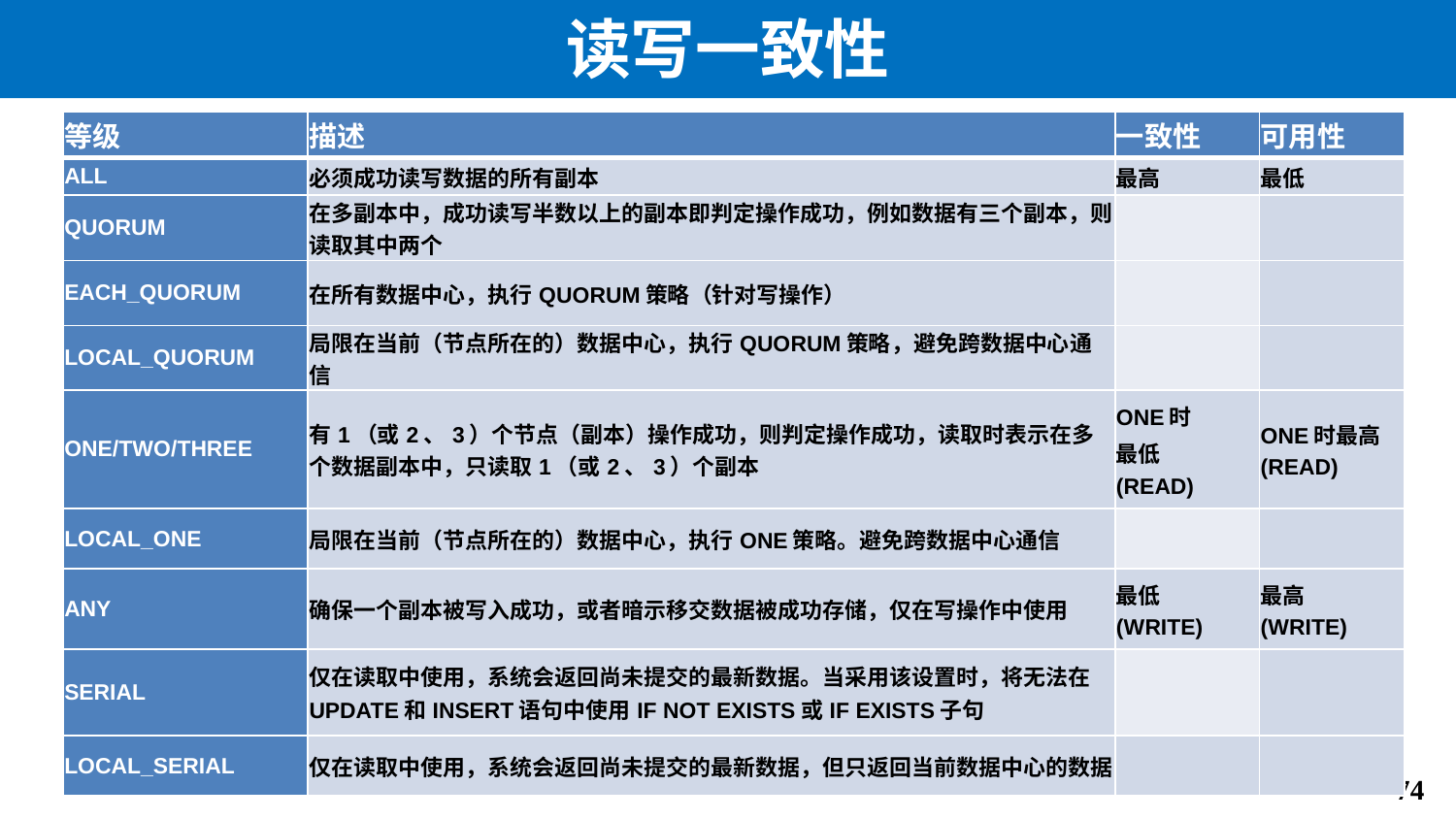

# 读写一致性
| 等级 | 描述 | 一致性 | 可用性 |
| --- | --- | --- | --- |
| ALL | 必须成功读写数据的所有副本 | 最高 | 最低 |
| QUORUM | 在多副本中，成功读写半数以上的副本即判定操作成功，例如数据有三个副本，则读取其中两个 |  |  |
| EACH\_QUORUM | 在所有数据中心，执行QUORUM策略（针对写操作） |  |  |
| LOCAL\_QUORUM | 局限在当前（节点所在的）数据中心，执行QUORUM策略，避免跨数据中心通信 |  |  |
| ONE/TWO/THREE | 有1（或2、3）个节点（副本）操作成功，则判定操作成功，读取时表示在多个数据副本中，只读取1（或2、3）个副本 | ONE时 最低 (READ) | ONE时最高 (READ) |
| LOCAL\_ONE | 局限在当前（节点所在的）数据中心，执行ONE策略。避免跨数据中心通信 |  |  |
| ANY | 确保一个副本被写入成功，或者暗示移交数据被成功存储，仅在写操作中使用 | 最低 (WRITE) | 最高 (WRITE) |
| SERIAL | 仅在读取中使用，系统会返回尚未提交的最新数据。当采用该设置时，将无法在UPDATE和INSERT语句中使用IF NOT EXISTS或IF EXISTS子句 |  |  |
| LOCAL\_SERIAL | 仅在读取中使用，系统会返回尚未提交的最新数据，但只返回当前数据中心的数据 |  |  |